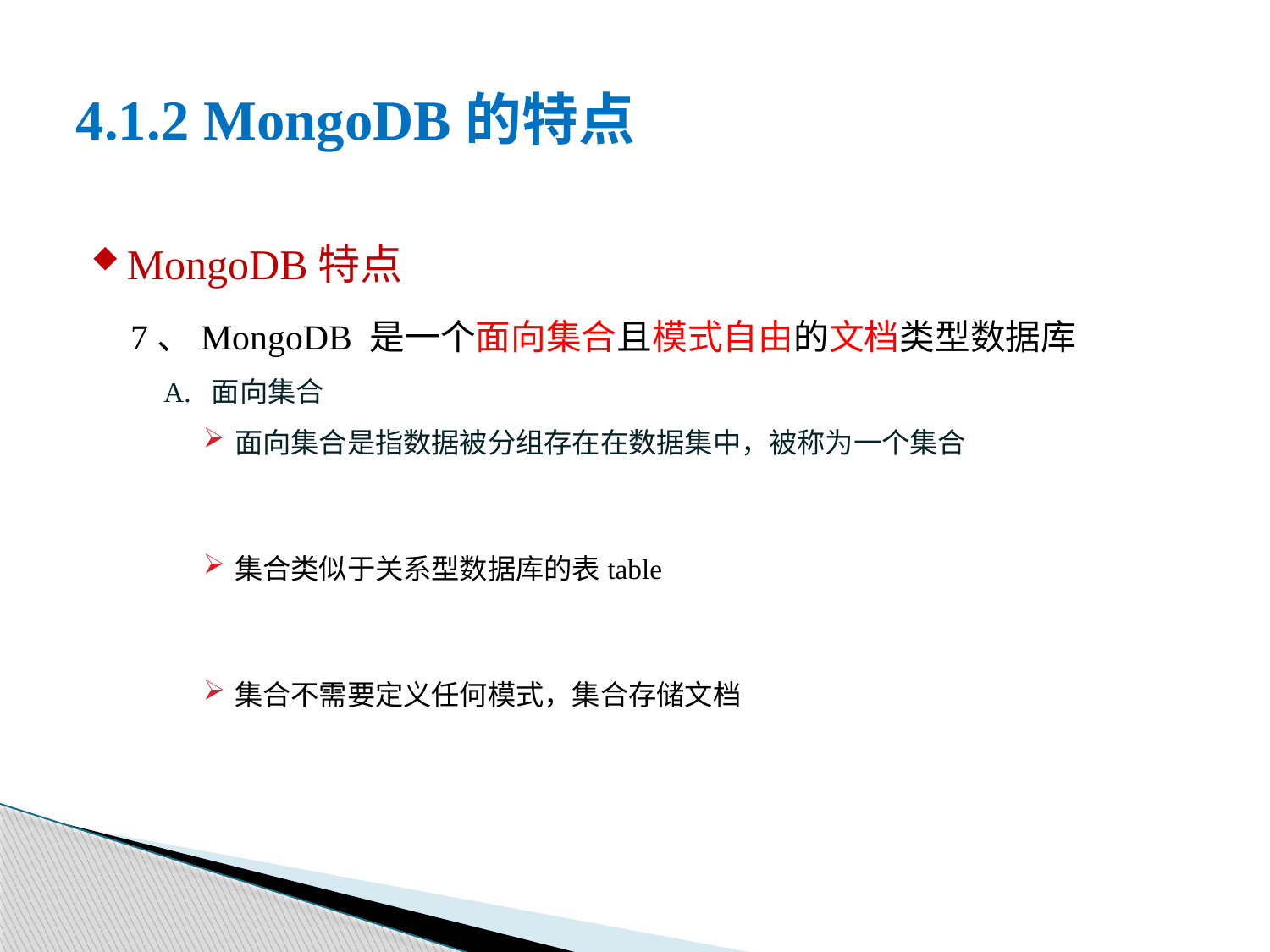

# 4.1.2 MongoDB的特点
MongoDB特点
7、MongoDB 是一个面向集合且模式自由的文档类型数据库
A.  面向集合
面向集合是指数据被分组存在在数据集中，被称为一个集合

集合类似于关系型数据库的表table

集合不需要定义任何模式，集合存储文档